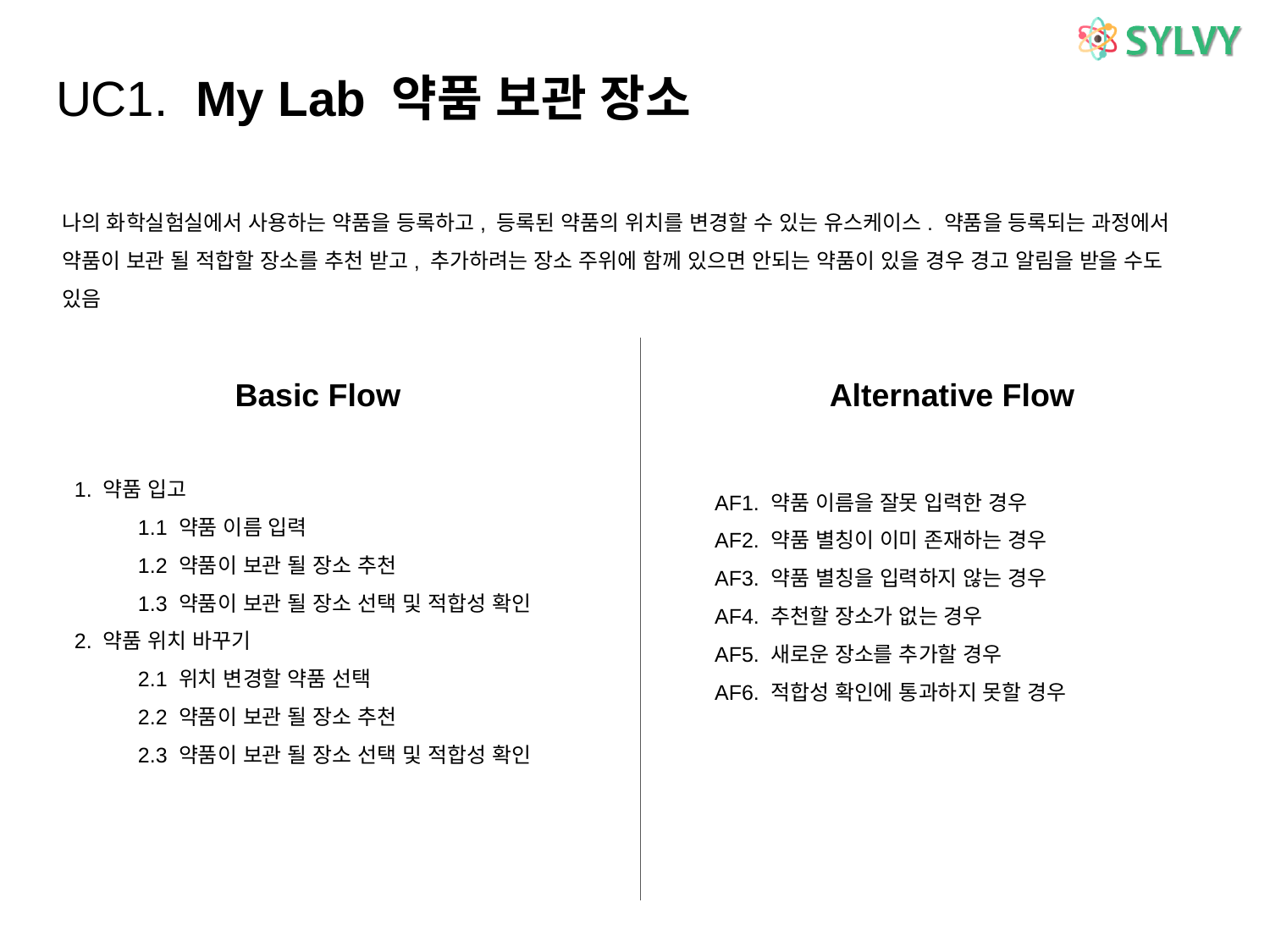

# UC1.  My Lab 약품 보관 장소
나의 화학실험실에서 사용하는 약품을 등록하고, 등록된 약품의 위치를 변경할 수 있는 유스케이스. 약품을 등록되는 과정에서 약품이 보관 될 적합할 장소를 추천 받고, 추가하려는 장소 주위에 함께 있으면 안되는 약품이 있을 경우 경고 알림을 받을 수도 있음

Basic Flow

Alternative Flow

1. 약품 입고
1.1 약품 이름 입력
1.2 약품이 보관 될 장소 추천
1.3 약품이 보관 될 장소 선택 및 적합성 확인
2. 약품 위치 바꾸기
2.1 위치 변경할 약품 선택
2.2 약품이 보관 될 장소 추천
2.3 약품이 보관 될 장소 선택 및 적합성 확인

AF1. 약품 이름을 잘못 입력한 경우
AF2. 약품 별칭이 이미 존재하는 경우
AF3. 약품 별칭을 입력하지 않는 경우
AF4. 추천할 장소가 없는 경우
AF5. 새로운 장소를 추가할 경우
AF6. 적합성 확인에 통과하지 못할 경우